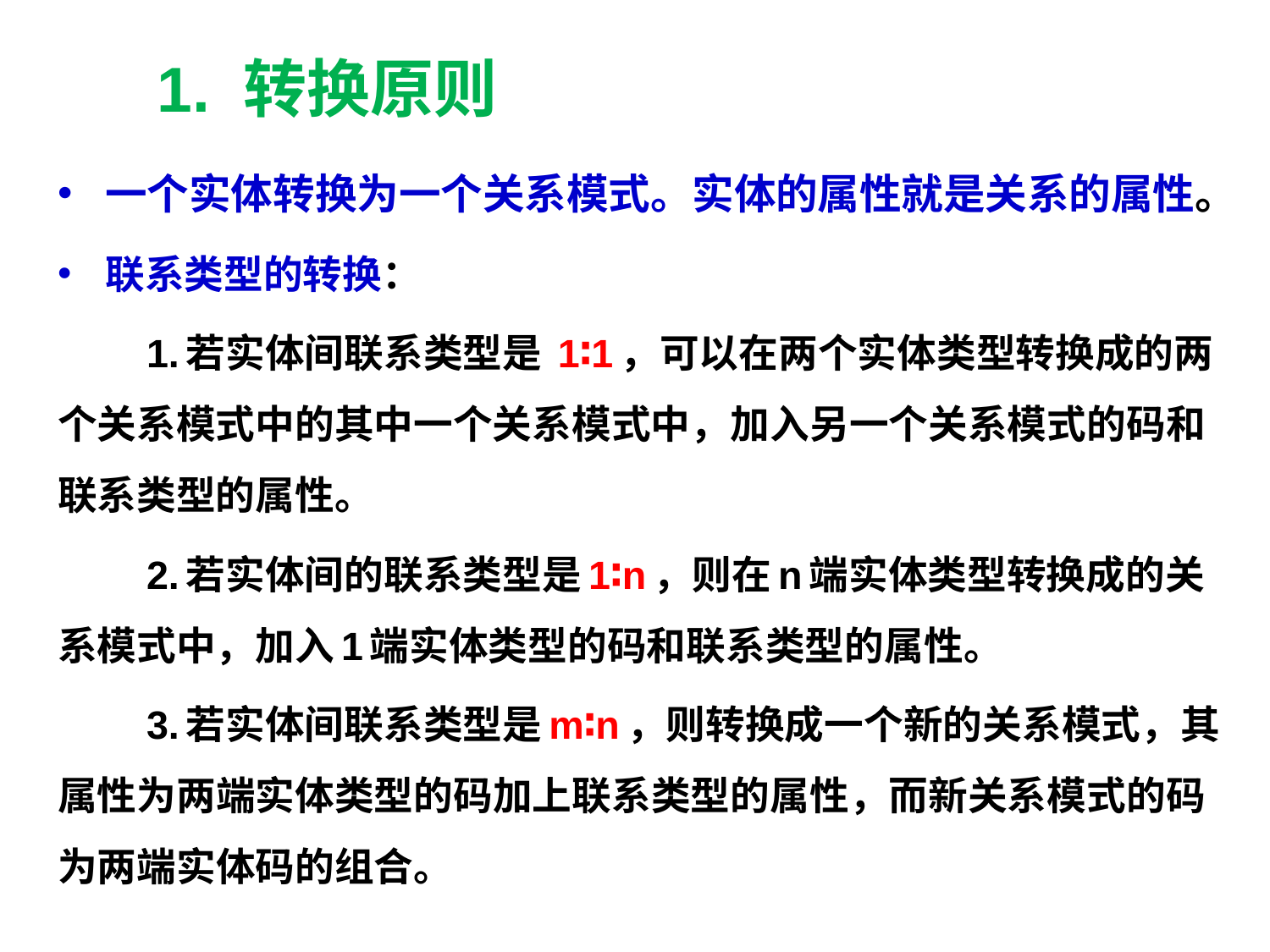

1. 转换原则
一个实体转换为一个关系模式。实体的属性就是关系的属性。
联系类型的转换：
	1.若实体间联系类型是 1∶1，可以在两个实体类型转换成的两个关系模式中的其中一个关系模式中，加入另一个关系模式的码和联系类型的属性。
	2.若实体间的联系类型是1∶n，则在n端实体类型转换成的关系模式中，加入1端实体类型的码和联系类型的属性。
	3.若实体间联系类型是m∶n，则转换成一个新的关系模式，其属性为两端实体类型的码加上联系类型的属性，而新关系模式的码为两端实体码的组合。